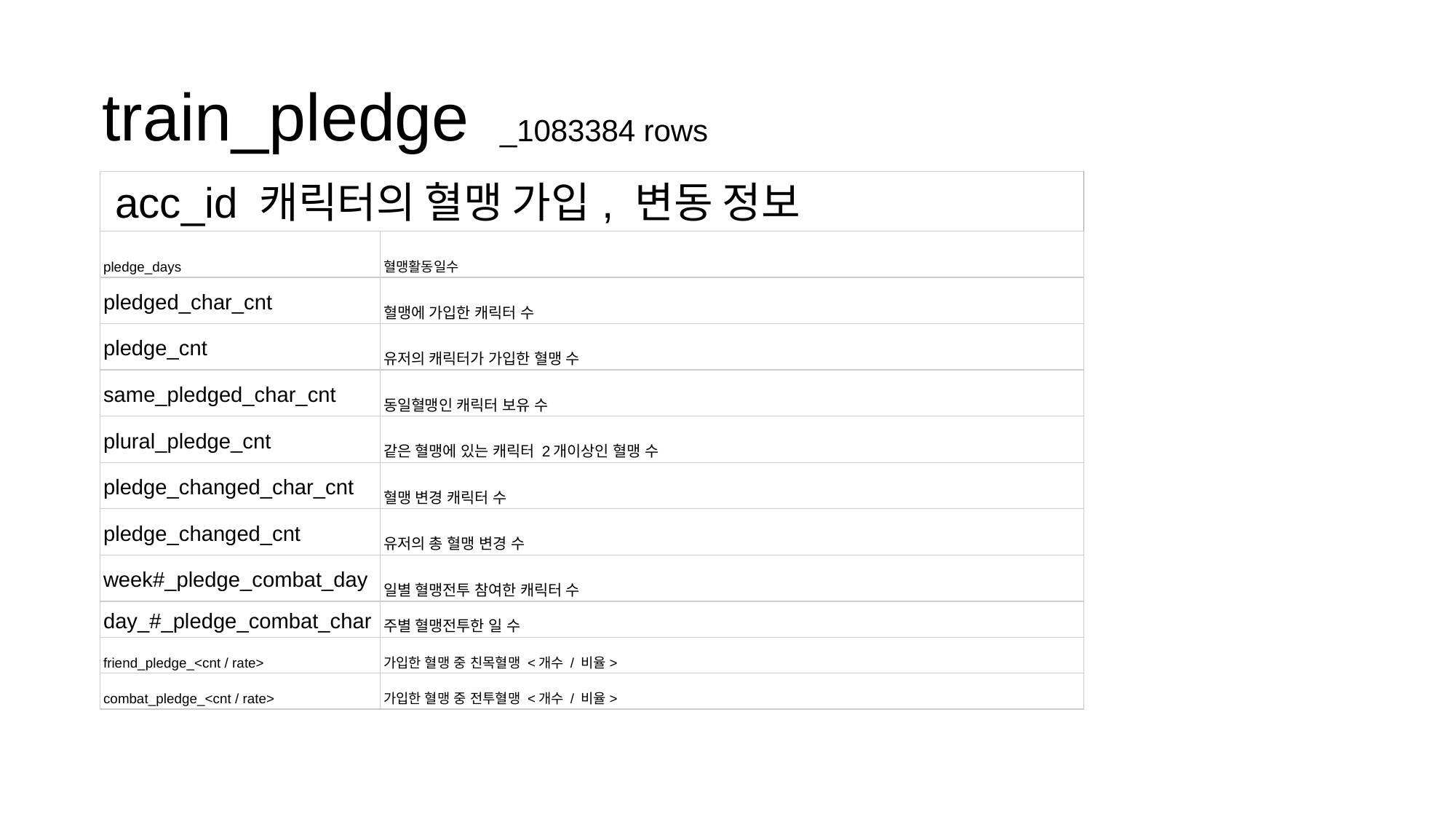

# train_pledge
_1083384 rows

| acc\_id 캐릭터의 혈맹 가입, 변동 정보 |  |
| --- | --- |
| pledge\_days | 혈맹활동일수 |
| pledged\_char\_cnt | 혈맹에 가입한 캐릭터 수 |
| pledge\_cnt | 유저의 캐릭터가 가입한 혈맹 수 |
| same\_pledged\_char\_cnt | 동일혈맹인 캐릭터 보유 수 |
| plural\_pledge\_cnt | 같은 혈맹에 있는 캐릭터 2개이상인 혈맹 수 |
| pledge\_changed\_char\_cnt | 혈맹 변경 캐릭터 수 |
| pledge\_changed\_cnt | 유저의 총 혈맹 변경 수 |
| week#\_pledge\_combat\_day | 일별 혈맹전투 참여한 캐릭터 수 |
| day\_#\_pledge\_combat\_char | 주별 혈맹전투한 일 수 |
| friend\_pledge\_<cnt / rate> | 가입한 혈맹 중 친목혈맹 <개수 / 비율> |
| combat\_pledge\_<cnt / rate> | 가입한 혈맹 중 전투혈맹 <개수 / 비율> |